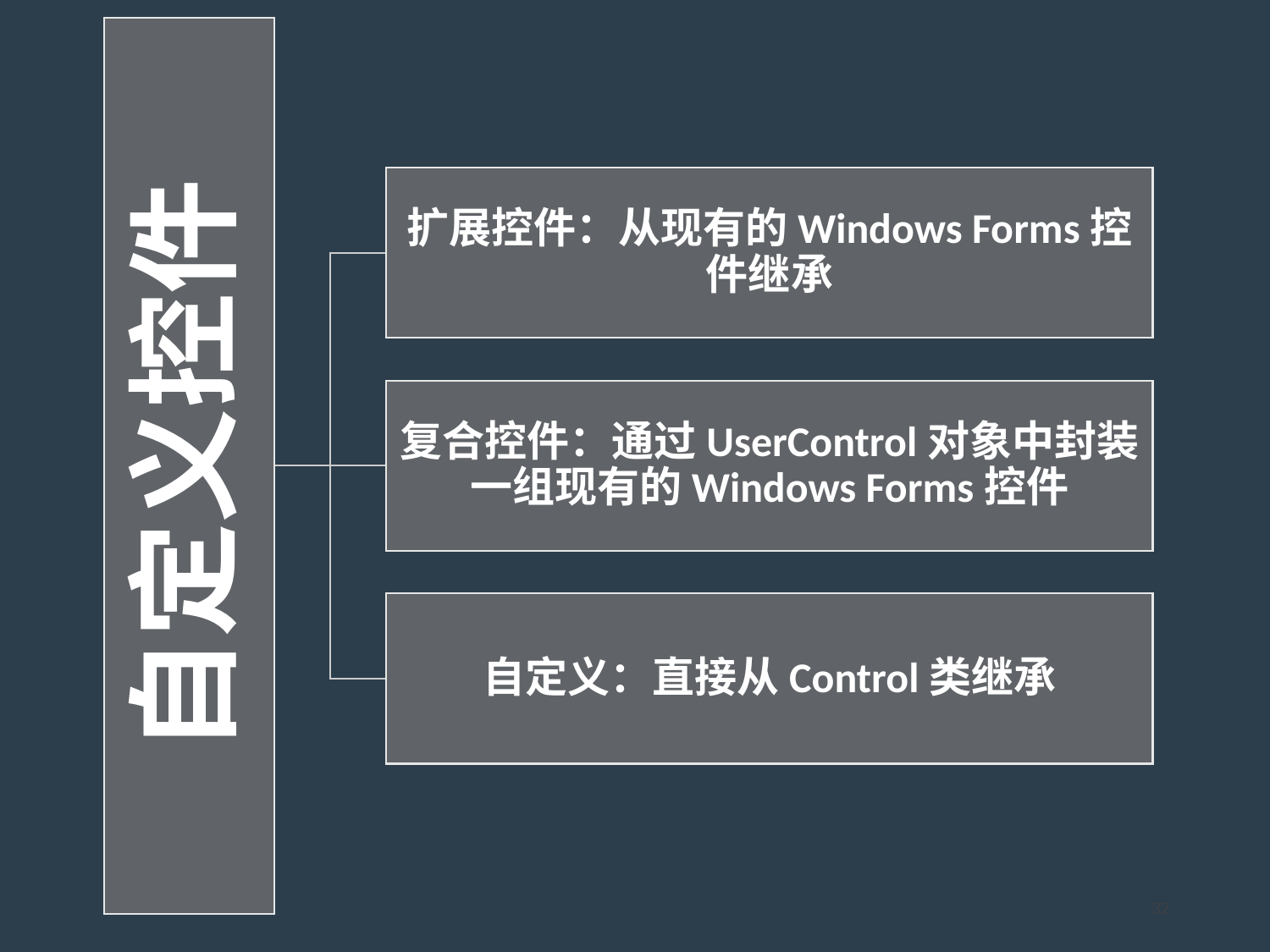

自定义控件
扩展控件：从现有的Windows Forms控件继承
复合控件：通过UserControl对象中封装一组现有的Windows Forms控件
自定义：直接从Control类继承
32